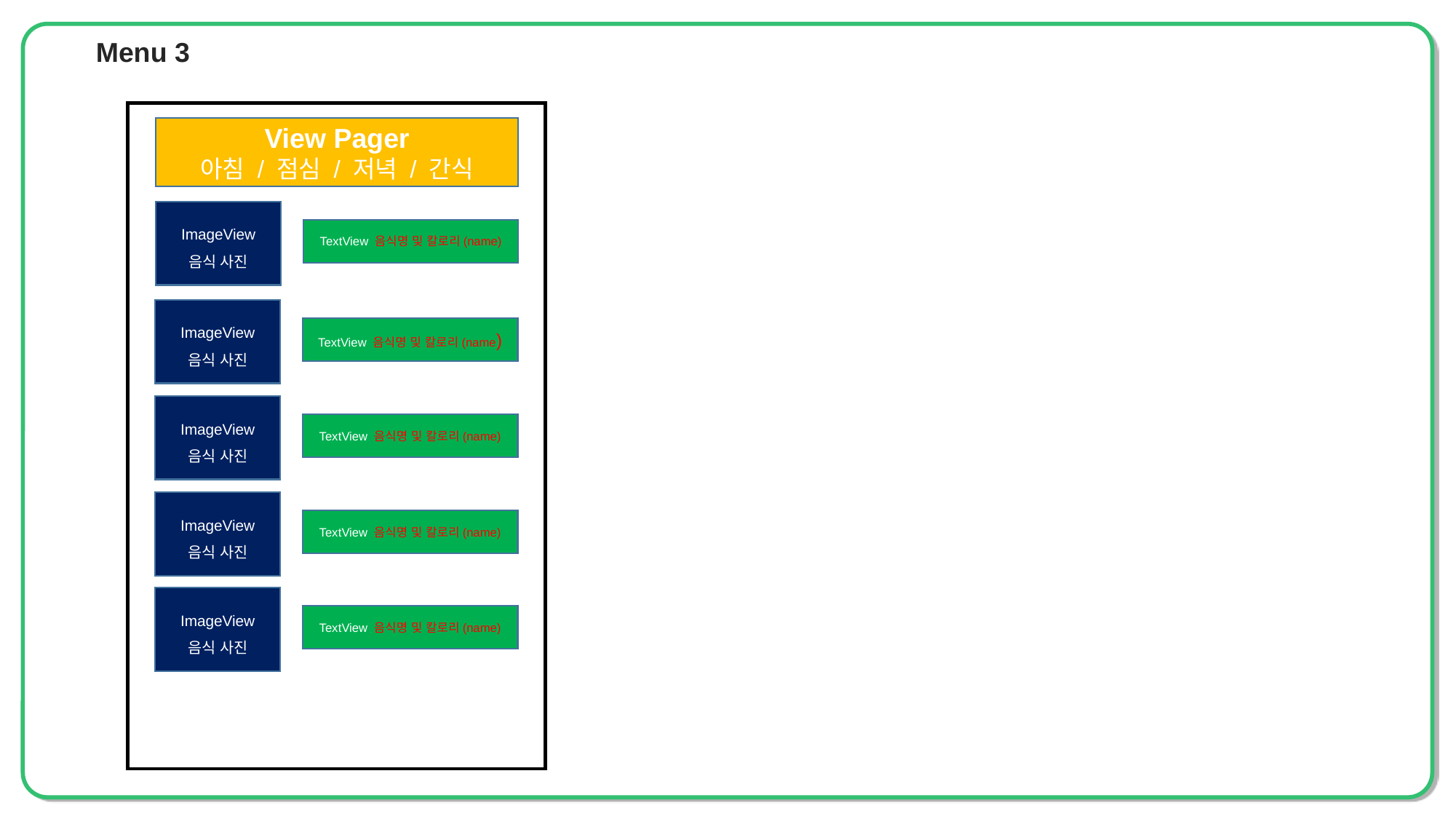

Menu 3

View Pager
아침 / 점심 / 저녁 / 간식
ImageView
음식 사진
TextView 음식명 및 칼로리(name)
ImageView
음식 사진
TextView 음식명 및 칼로리(name)
ImageView
음식 사진
TextView 음식명 및 칼로리(name)
ImageView
음식 사진
TextView 음식명 및 칼로리(name)
ImageView
음식 사진
TextView 음식명 및 칼로리(name)